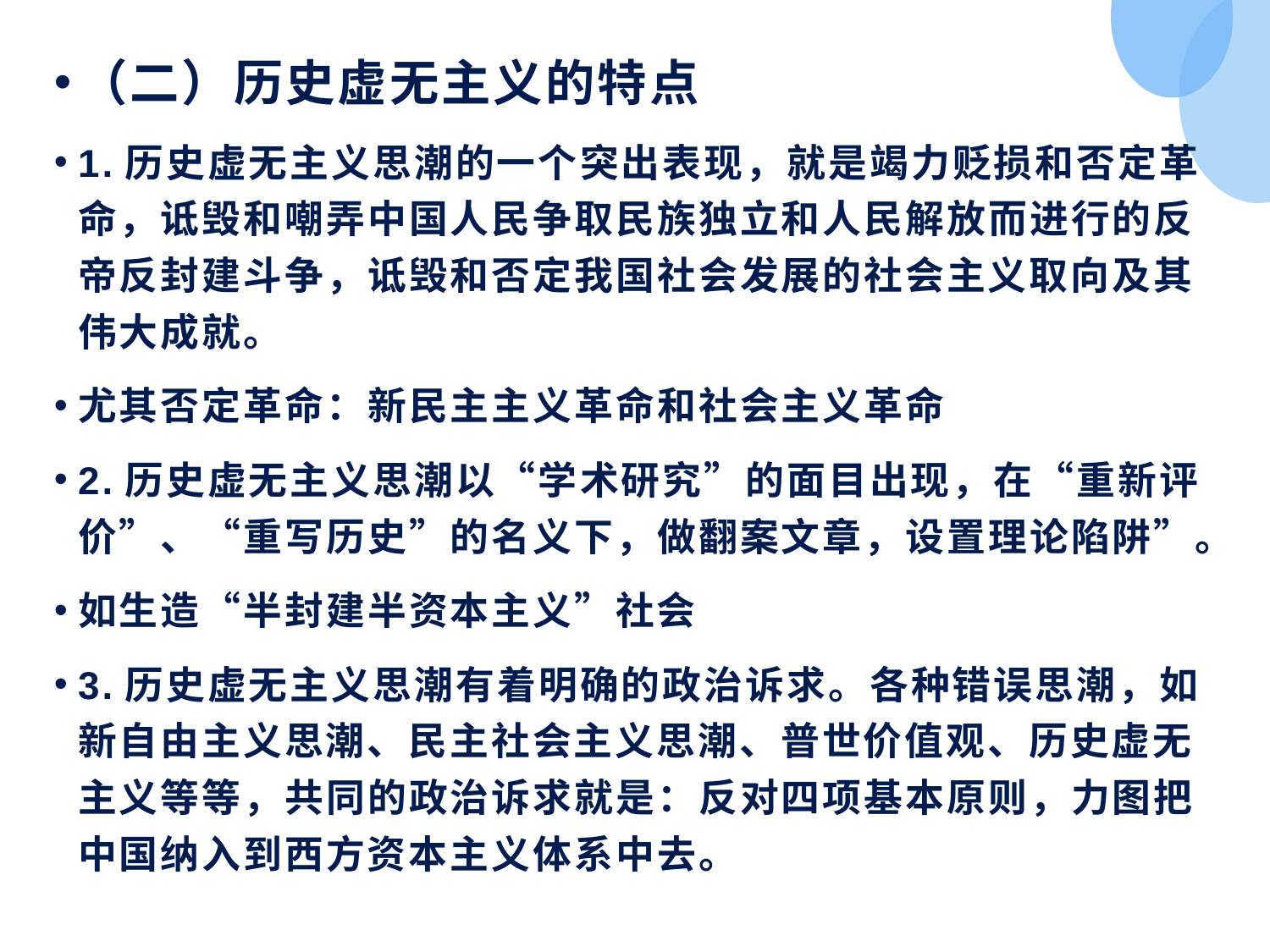

（二）历史虚无主义的特点
1.历史虚无主义思潮的一个突出表现，就是竭力贬损和否定革命，诋毁和嘲弄中国人民争取民族独立和人民解放而进行的反帝反封建斗争，诋毁和否定我国社会发展的社会主义取向及其伟大成就。
尤其否定革命：新民主主义革命和社会主义革命
2.历史虚无主义思潮以“学术研究”的面目出现，在“重新评价”、“重写历史”的名义下，做翻案文章，设置理论陷阱”。
如生造“半封建半资本主义”社会
3.历史虚无主义思潮有着明确的政治诉求。各种错误思潮，如新自由主义思潮、民主社会主义思潮、普世价值观、历史虚无主义等等，共同的政治诉求就是：反对四项基本原则，力图把中国纳入到西方资本主义体系中去。